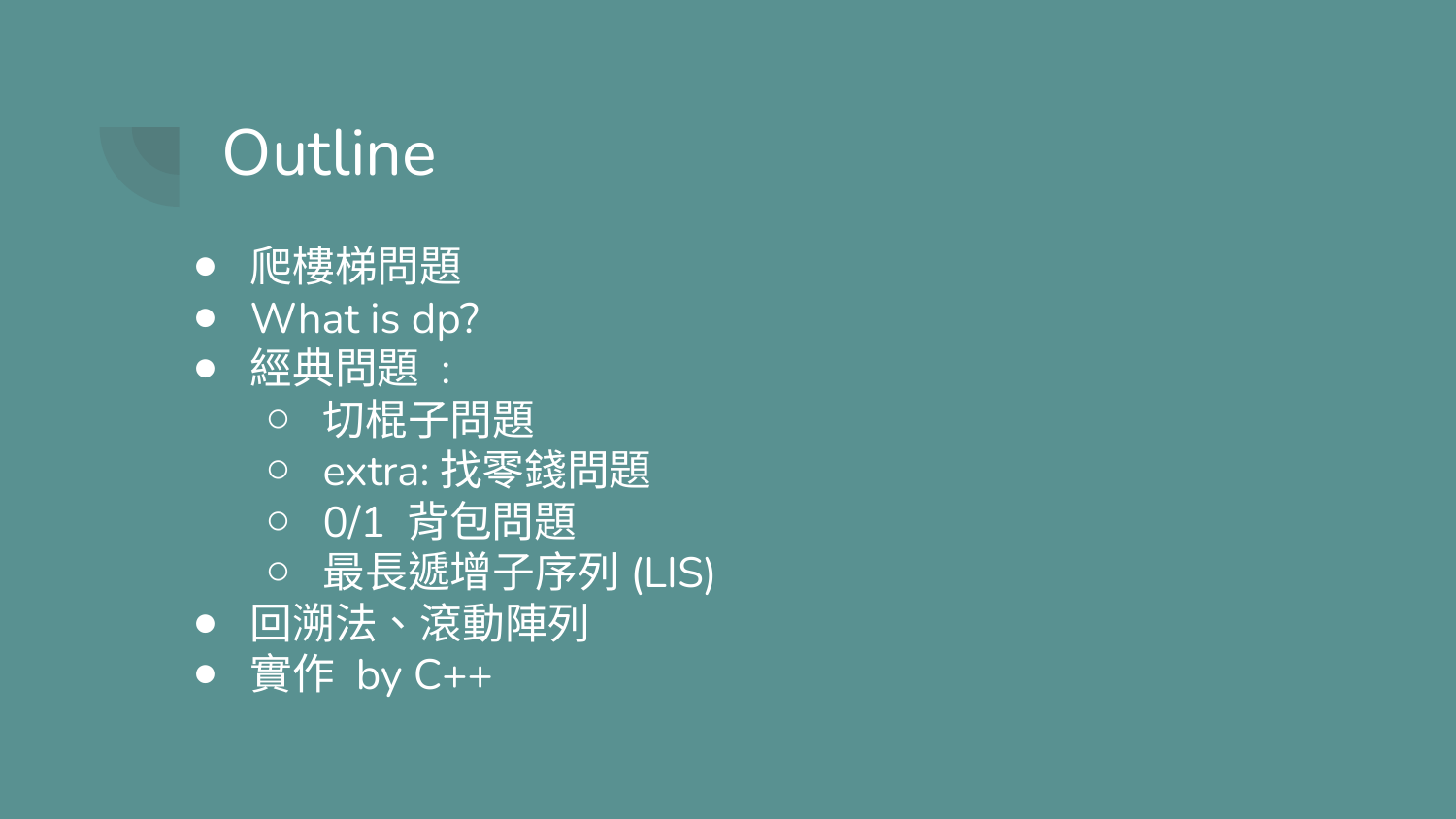

# Outline
爬樓梯問題
What is dp?
經典問題 :
切棍子問題
extra:找零錢問題
0/1 背包問題
最長遞增子序列(LIS)
回溯法、滾動陣列
實作 by C++